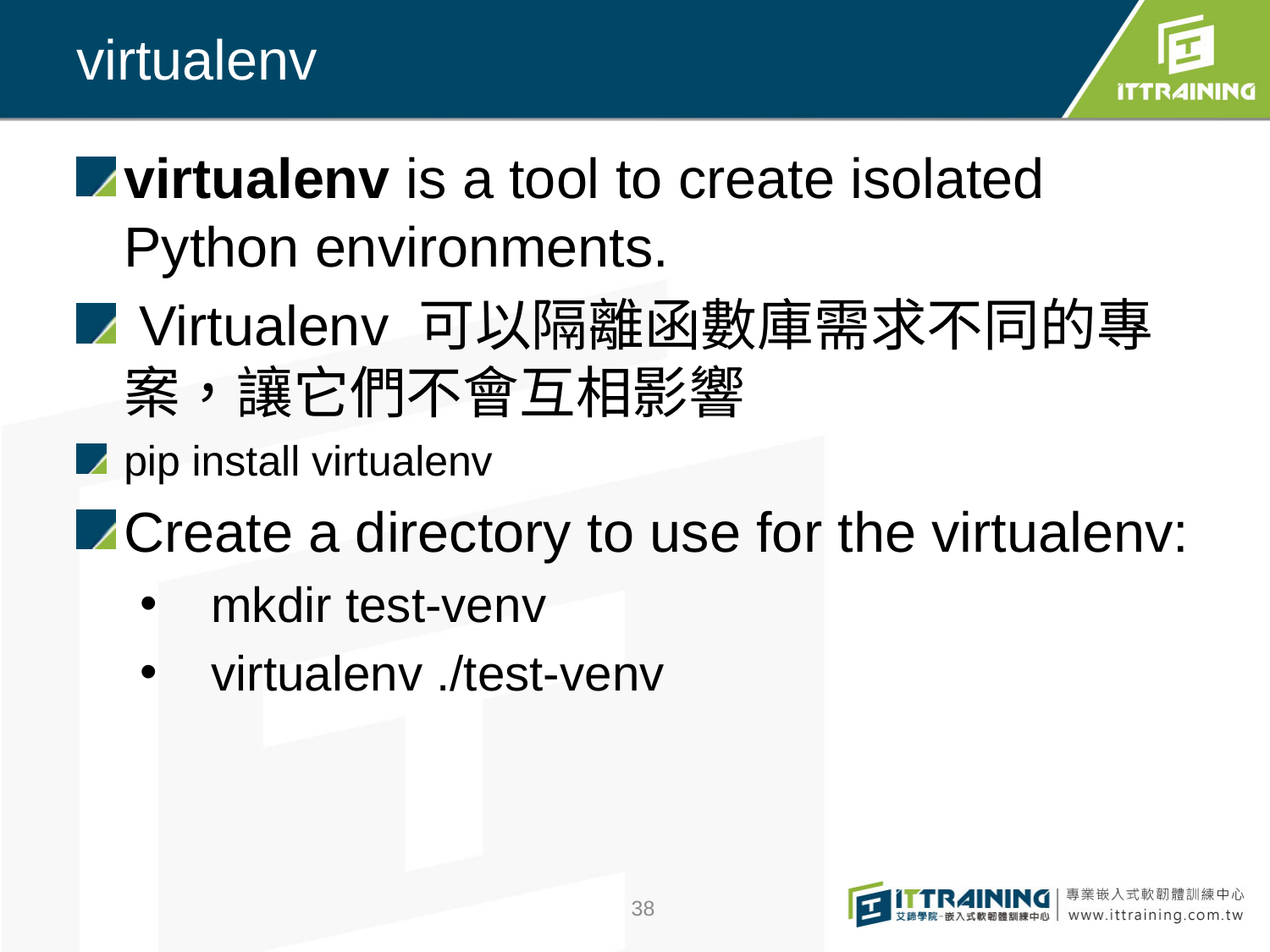

# virtualenv
virtualenv is a tool to create isolated Python environments.
 Virtualenv 可以隔離函數庫需求不同的專案，讓它們不會互相影響
pip install virtualenv
Create a directory to use for the virtualenv:
mkdir test-venv
virtualenv ./test-venv
38